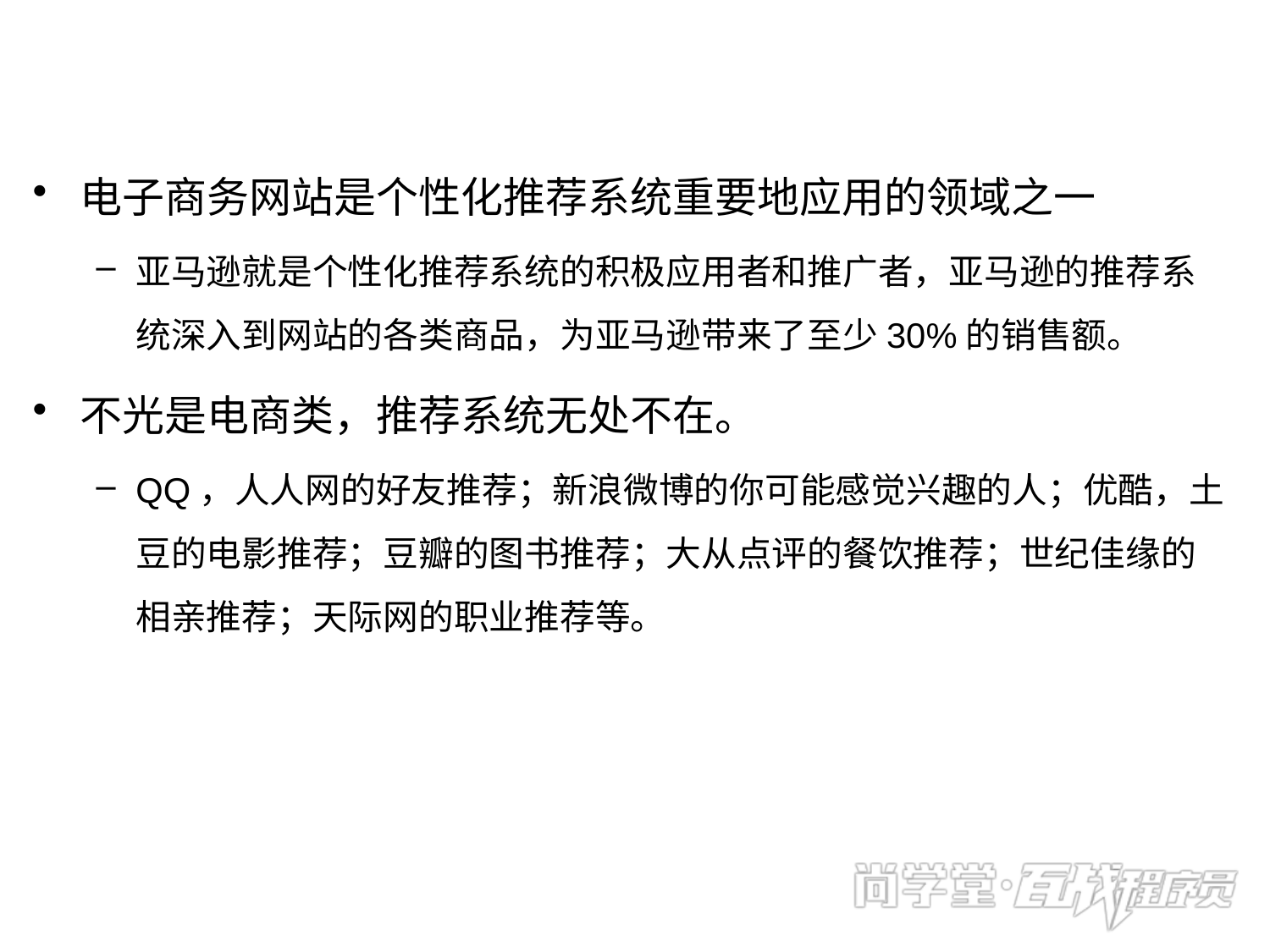

电子商务网站是个性化推荐系统重要地应用的领域之一
亚马逊就是个性化推荐系统的积极应用者和推广者，亚马逊的推荐系统深入到网站的各类商品，为亚马逊带来了至少30%的销售额。
不光是电商类，推荐系统无处不在。
QQ，人人网的好友推荐；新浪微博的你可能感觉兴趣的人；优酷，土豆的电影推荐；豆瓣的图书推荐；大从点评的餐饮推荐；世纪佳缘的相亲推荐；天际网的职业推荐等。